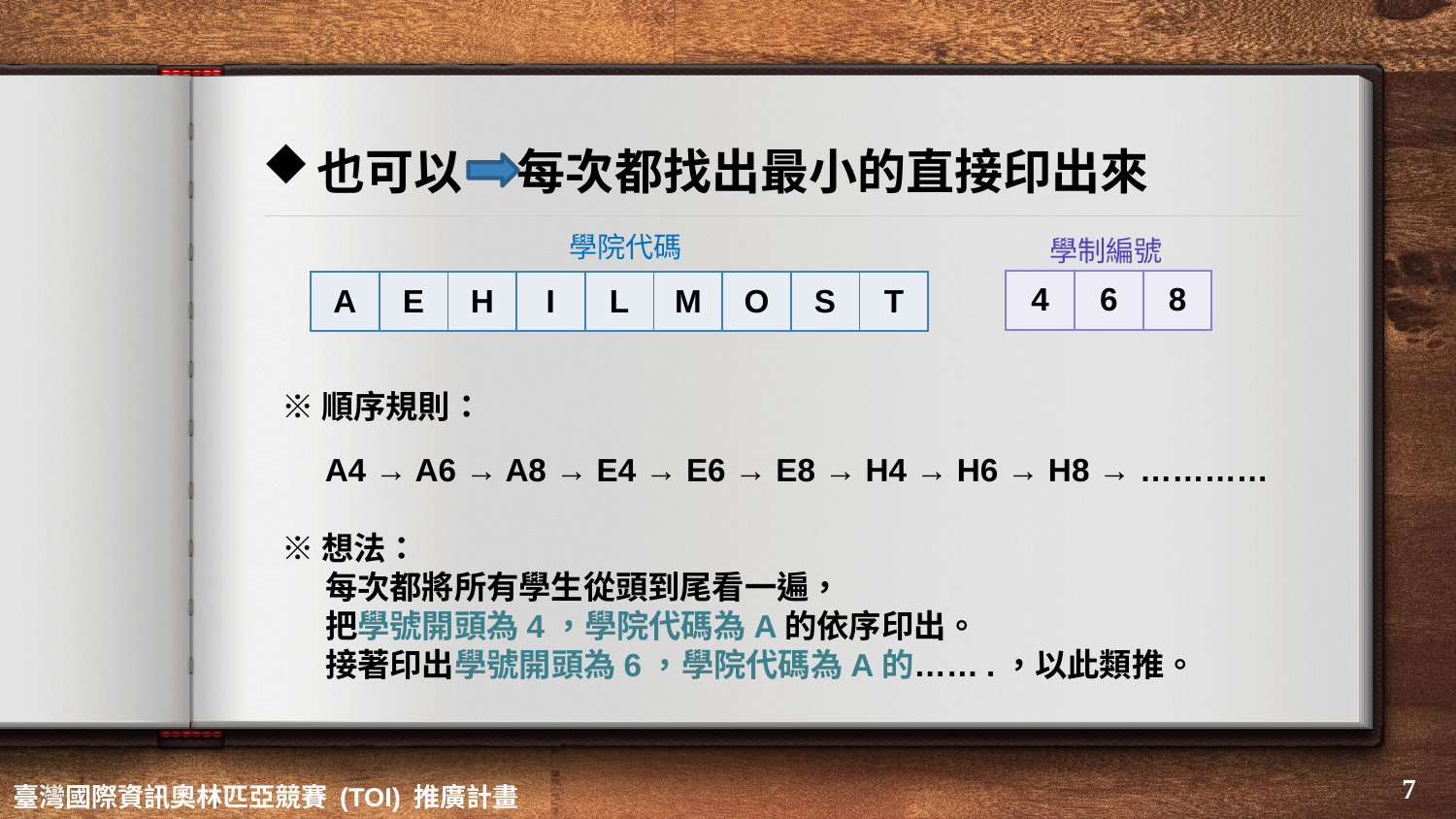

# 也可以     每次都找出最小的直接印出來

學院代碼
學制編號
| 4 | 6 | 8 |
| --- | --- | --- |
| A | E | H | I | L | M | O | S | T |
| --- | --- | --- | --- | --- | --- | --- | --- | --- |
※順序規則：
A4 → A6 → A8 → E4 → E6 → E8 → H4 → H6 → H8 → …………
※想法：
    每次都將所有學生從頭到尾看一遍，
    把學號開頭為4，學院代碼為A的依序印出。
    接著印出學號開頭為6，學院代碼為A的…….，以此類推。
7